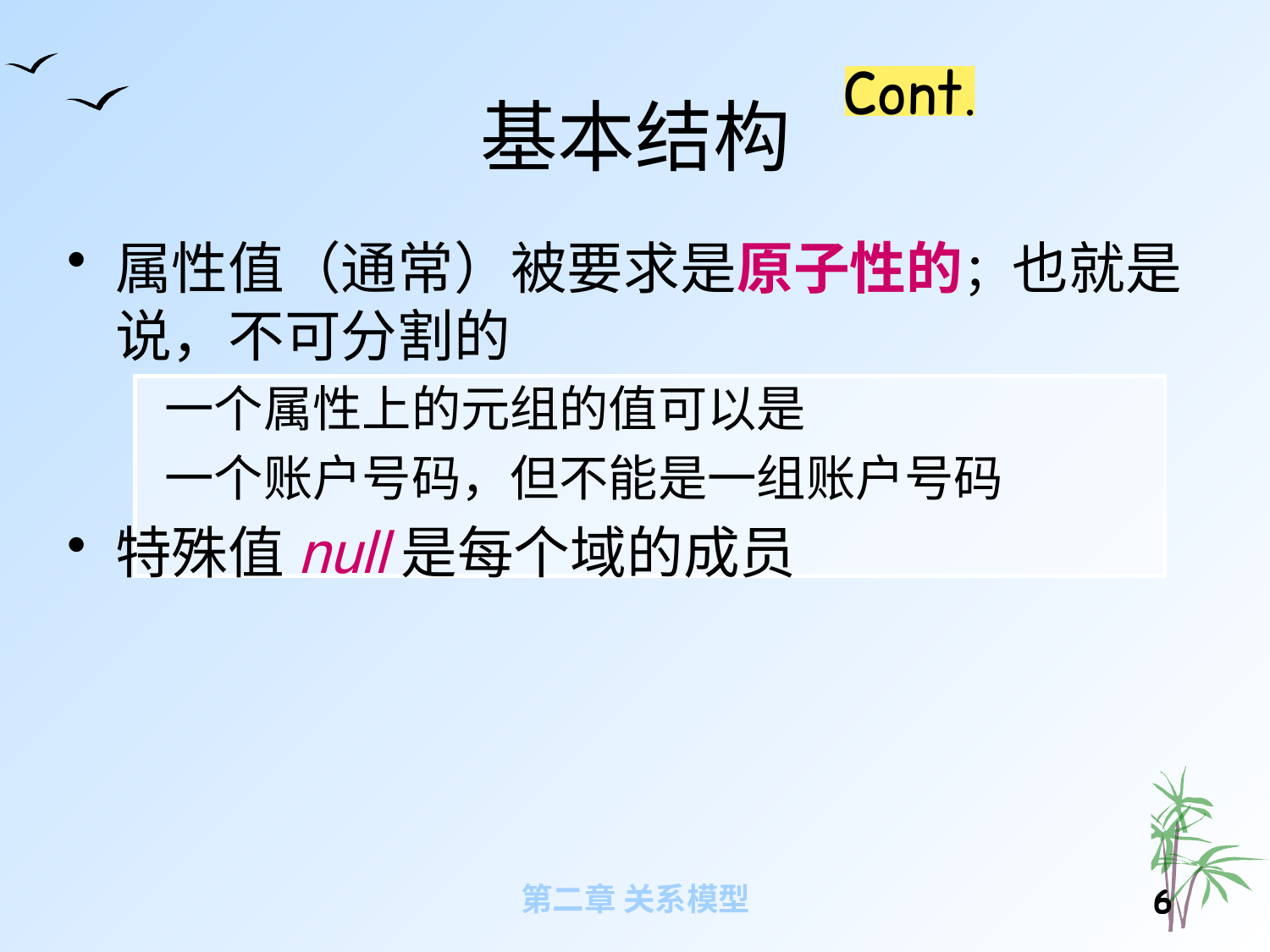

# 基本结构
Cont.
属性值（通常）被要求是原子性的；也就是说，不可分割的
  一个属性上的元组的值可以是
  一个账户号码，但不能是一组账户号码
特殊值null是每个域的成员

第二章 关系模型
6